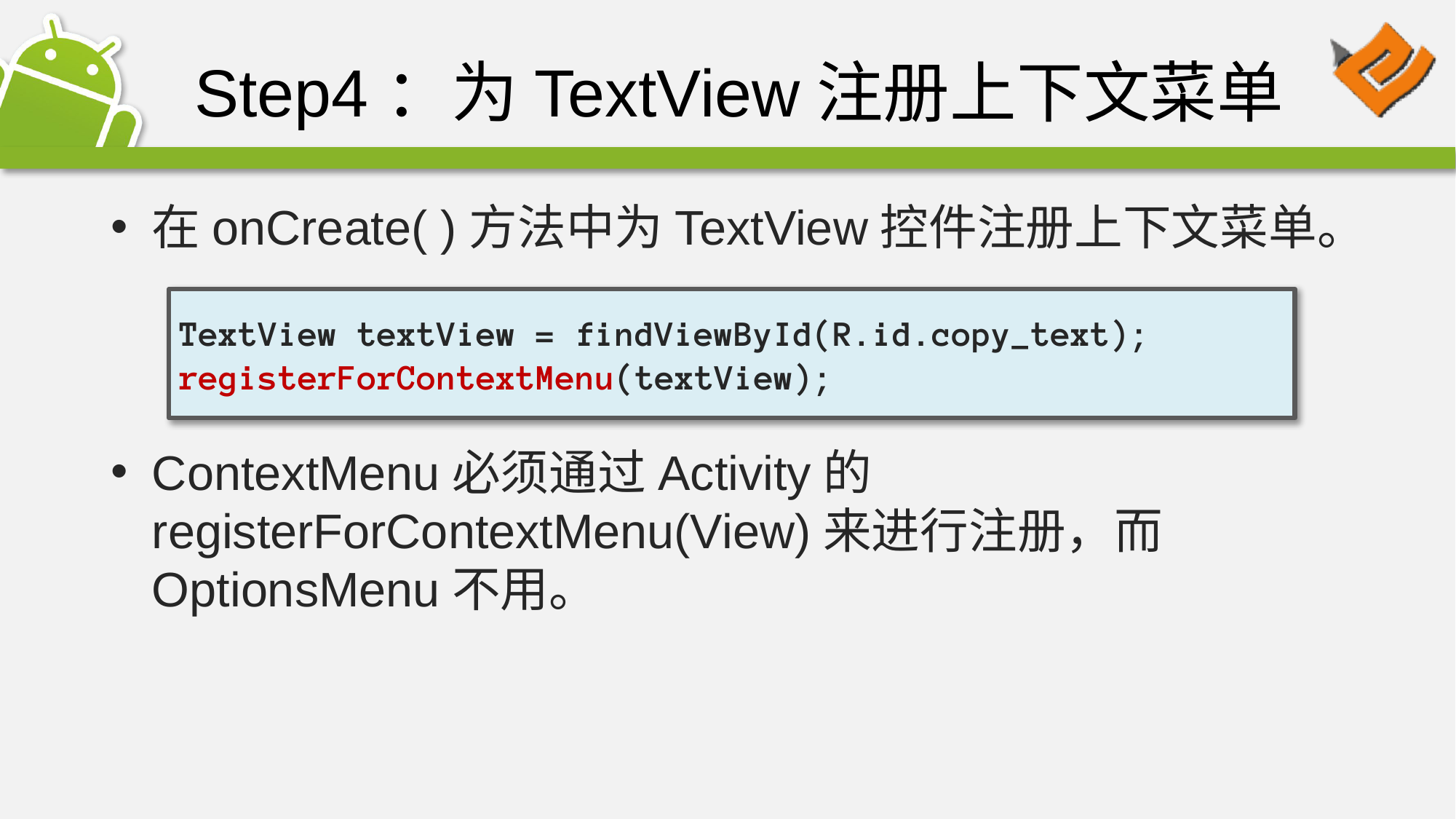

# Step4：为TextView注册上下文菜单
在onCreate( )方法中为TextView控件注册上下文菜单。
TextView textView = findViewById(R.id.copy_text);
registerForContextMenu(textView);
ContextMenu必须通过Activity的 registerForContextMenu(View)来进行注册，而OptionsMenu不用。